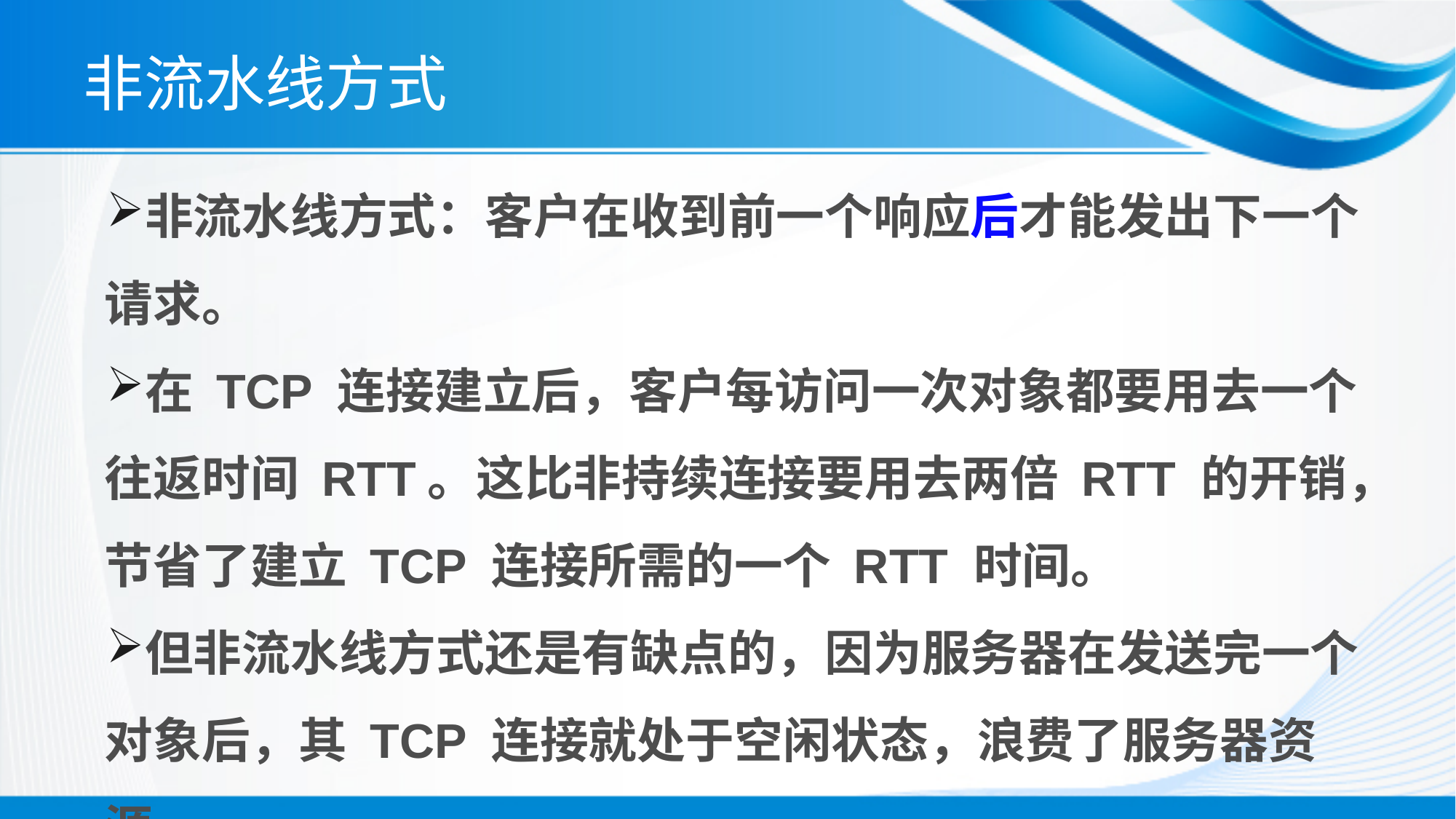

# 非流水线方式
非流水线方式：客户在收到前一个响应后才能发出下一个请求。
在 TCP 连接建立后，客户每访问一次对象都要用去一个往返时间 RTT。这比非持续连接要用去两倍 RTT 的开销，节省了建立 TCP 连接所需的一个 RTT 时间。
但非流水线方式还是有缺点的，因为服务器在发送完一个对象后，其 TCP 连接就处于空闲状态，浪费了服务器资源。